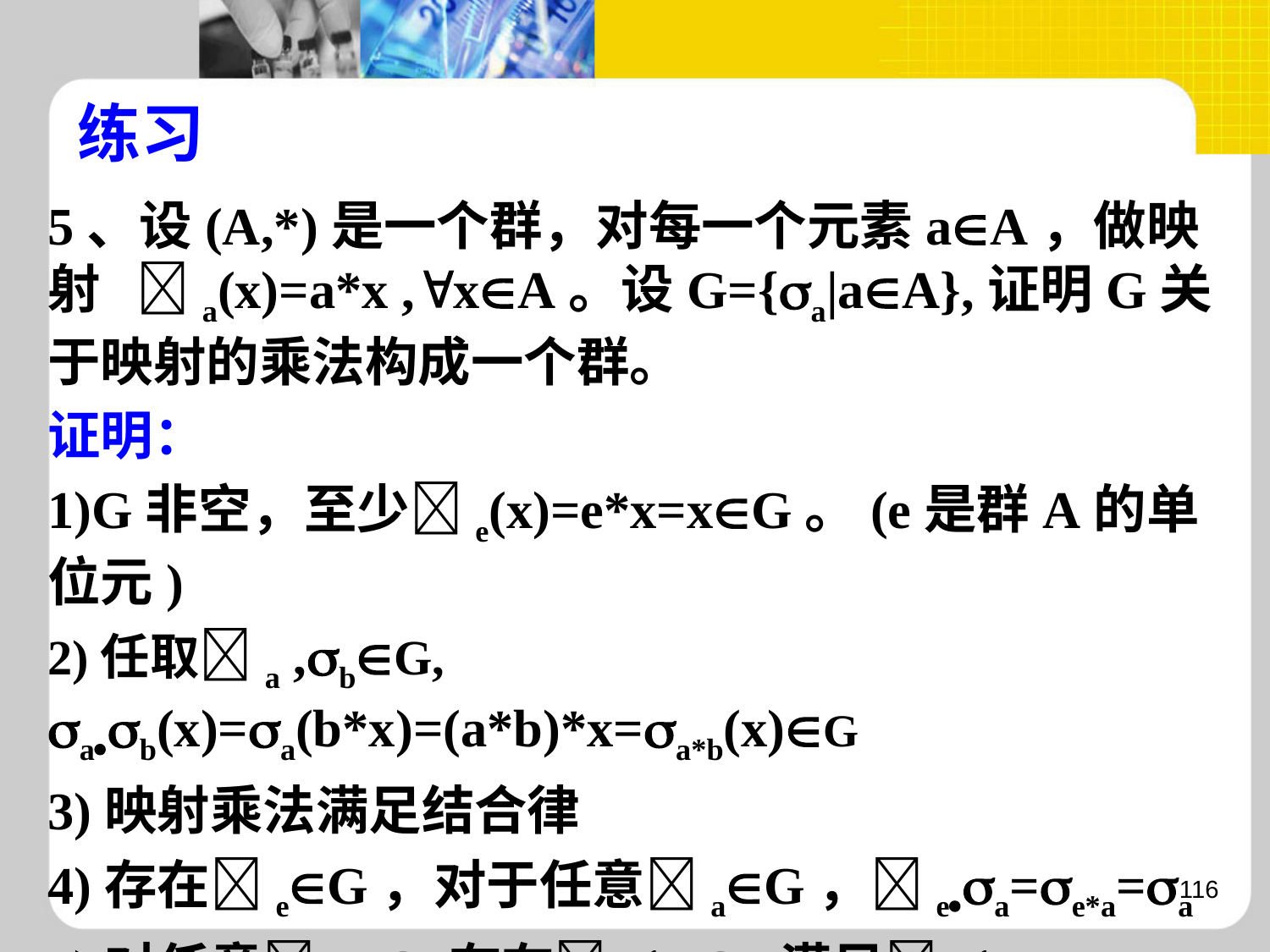

练习
5、设(A,*)是一个群，对每一个元素a∈A，做映射   σa(x)=a*x ,∀x∈A。设G={σa|a∈A},证明G关于映射的乘法构成一个群。
证明：
1)G非空，至少σe(x)=e*x=x∈G。(e是群A的单位元)
2)任取σa ,σb∈G, σa•σb(x)=σa(b*x)=(a*b)*x=σa*b(x)∈G
3)映射乘法满足结合律
4)存在σe∈G，对于任意σa∈G，σe•σa=σe*a=σa
5)对任意σa∈G,存在σa-1∈G, 满足σa-1•σa=σa-1*a=σe
116